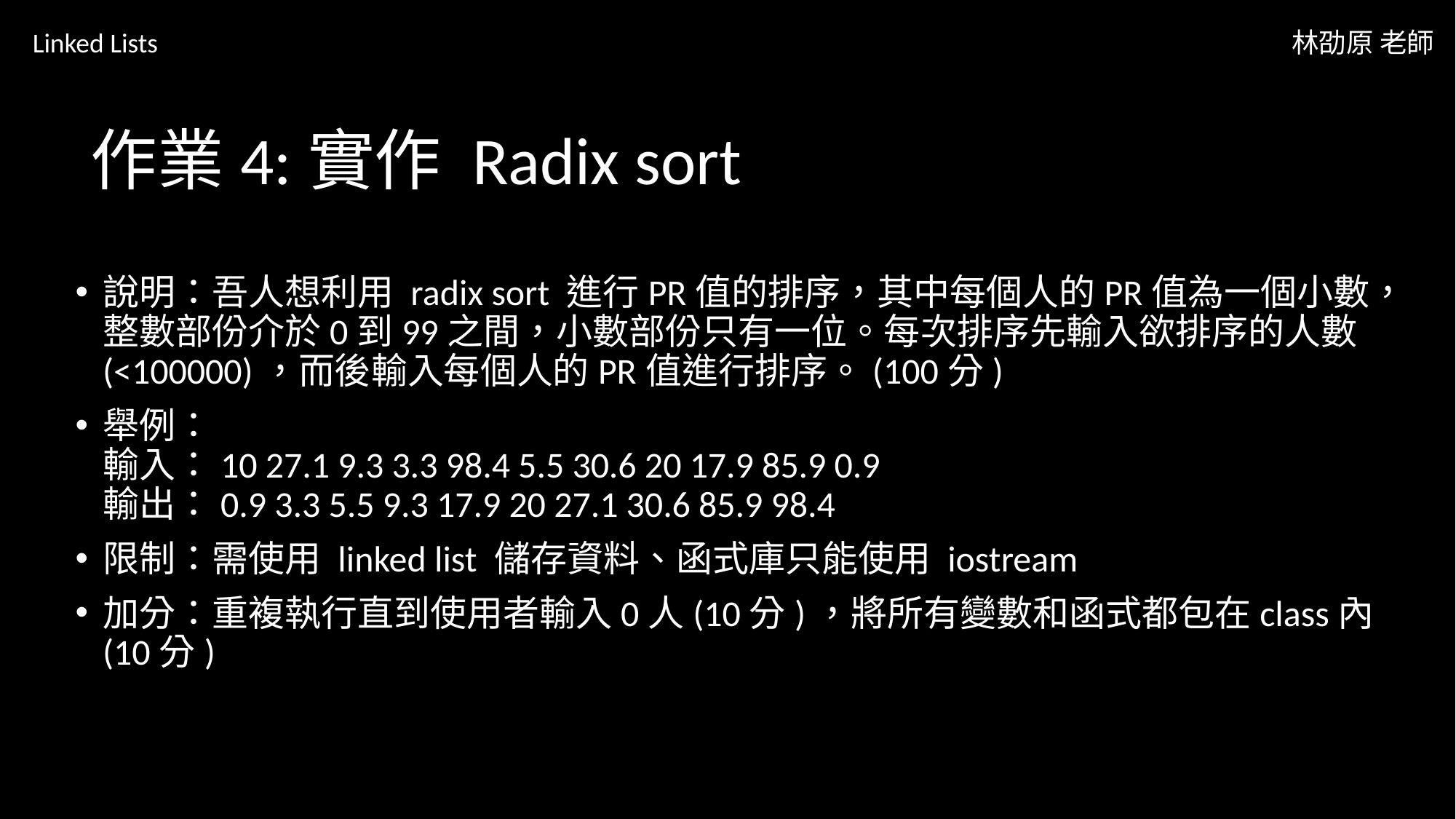

Linked Lists
林劭原 老師
# 作業4:實作 Radix sort
說明：吾人想利用 radix sort 進行PR值的排序，其中每個人的PR值為一個小數，整數部份介於0到99之間，小數部份只有一位。每次排序先輸入欲排序的人數(<100000)，而後輸入每個人的PR值進行排序。(100分)
舉例：
輸入：10 27.1 9.3 3.3 98.4 5.5 30.6 20 17.9 85.9 0.9
輸出：0.9 3.3 5.5 9.3 17.9 20 27.1 30.6 85.9 98.4
限制：需使用 linked list 儲存資料、函式庫只能使用 iostream
加分：重複執行直到使用者輸入0人(10分)，將所有變數和函式都包在class內(10分)